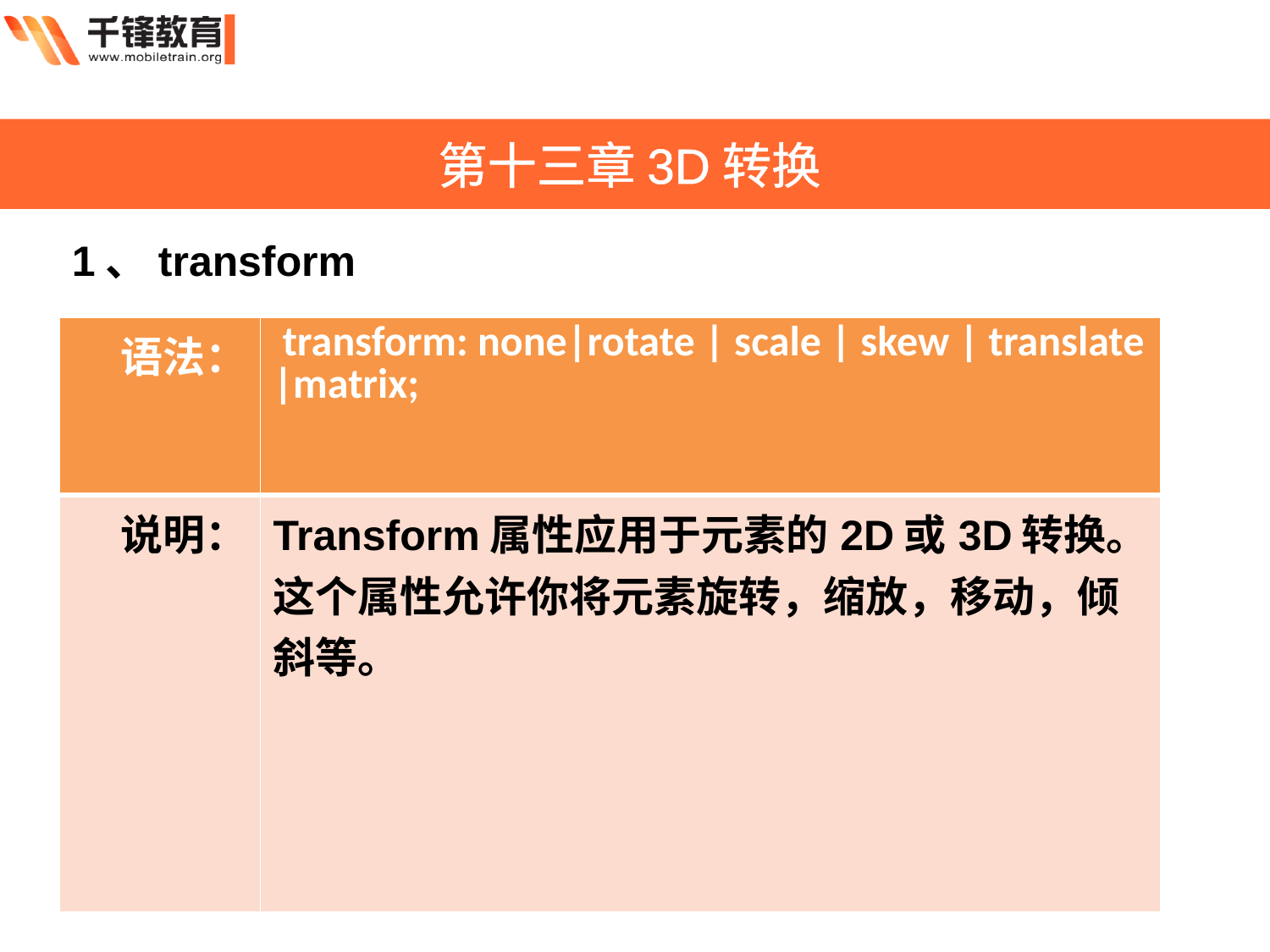

第十三章3D转换
1、transform
| 语法： | transform: none|rotate | scale | skew | translate |matrix; |
| --- | --- |
| 说明： | Transform属性应用于元素的2D或3D转换。这个属性允许你将元素旋转，缩放，移动，倾斜等。 |